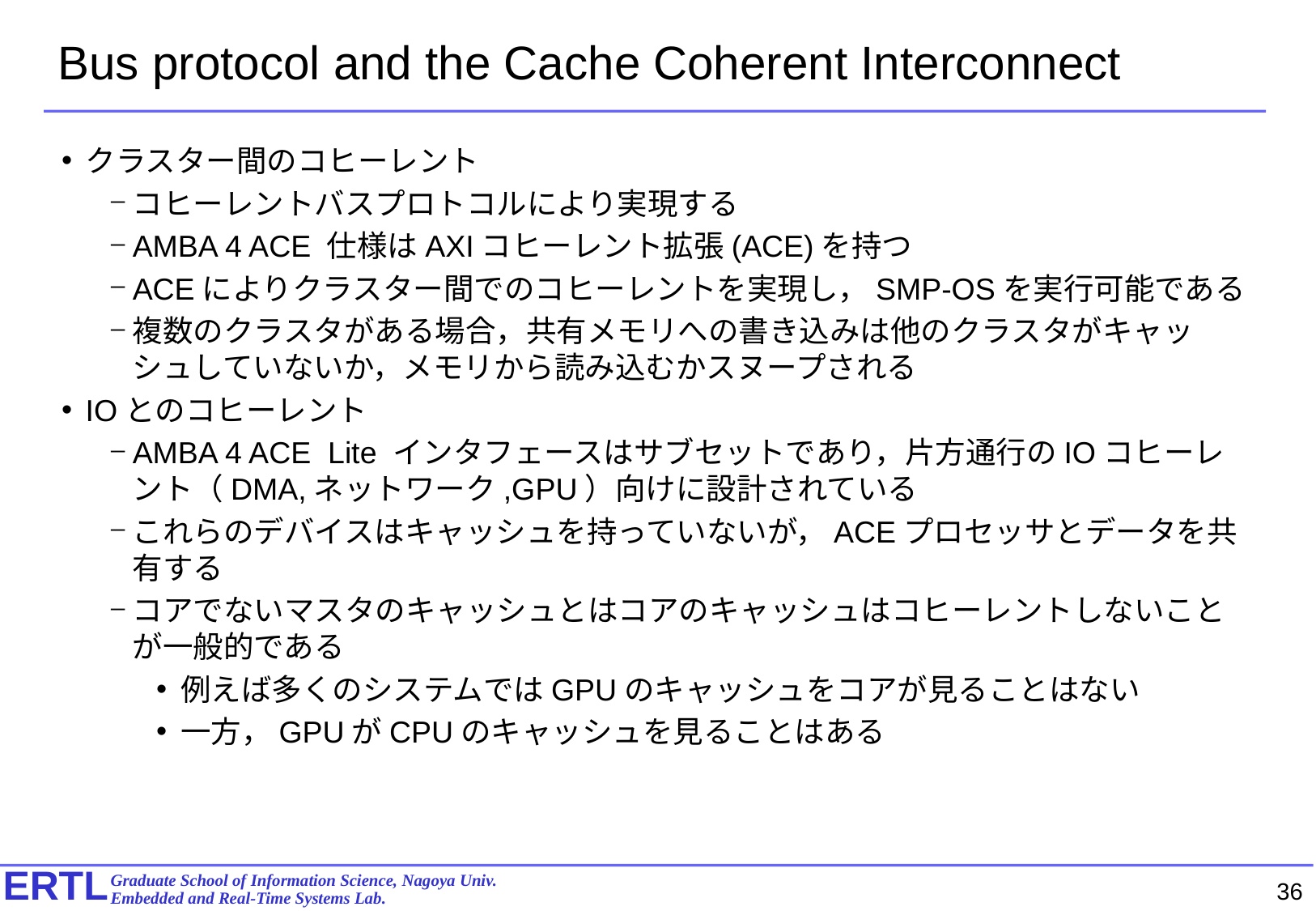

# Bus protocol and the Cache Coherent Interconnect
クラスター間のコヒーレント
コヒーレントバスプロトコルにより実現する
AMBA 4 ACE 仕様はAXIコヒーレント拡張(ACE)を持つ
ACEによりクラスター間でのコヒーレントを実現し，SMP-OSを実行可能である
複数のクラスタがある場合，共有メモリへの書き込みは他のクラスタがキャッシュしていないか，メモリから読み込むかスヌープされる
IOとのコヒーレント
AMBA 4 ACE  Lite インタフェースはサブセットであり，片方通行のIOコヒーレント（DMA,ネットワーク,GPU）向けに設計されている
これらのデバイスはキャッシュを持っていないが，ACEプロセッサとデータを共有する
コアでないマスタのキャッシュとはコアのキャッシュはコヒーレントしないことが一般的である
例えば多くのシステムではGPUのキャッシュをコアが見ることはない
一方，GPUがCPUのキャッシュを見ることはある
36